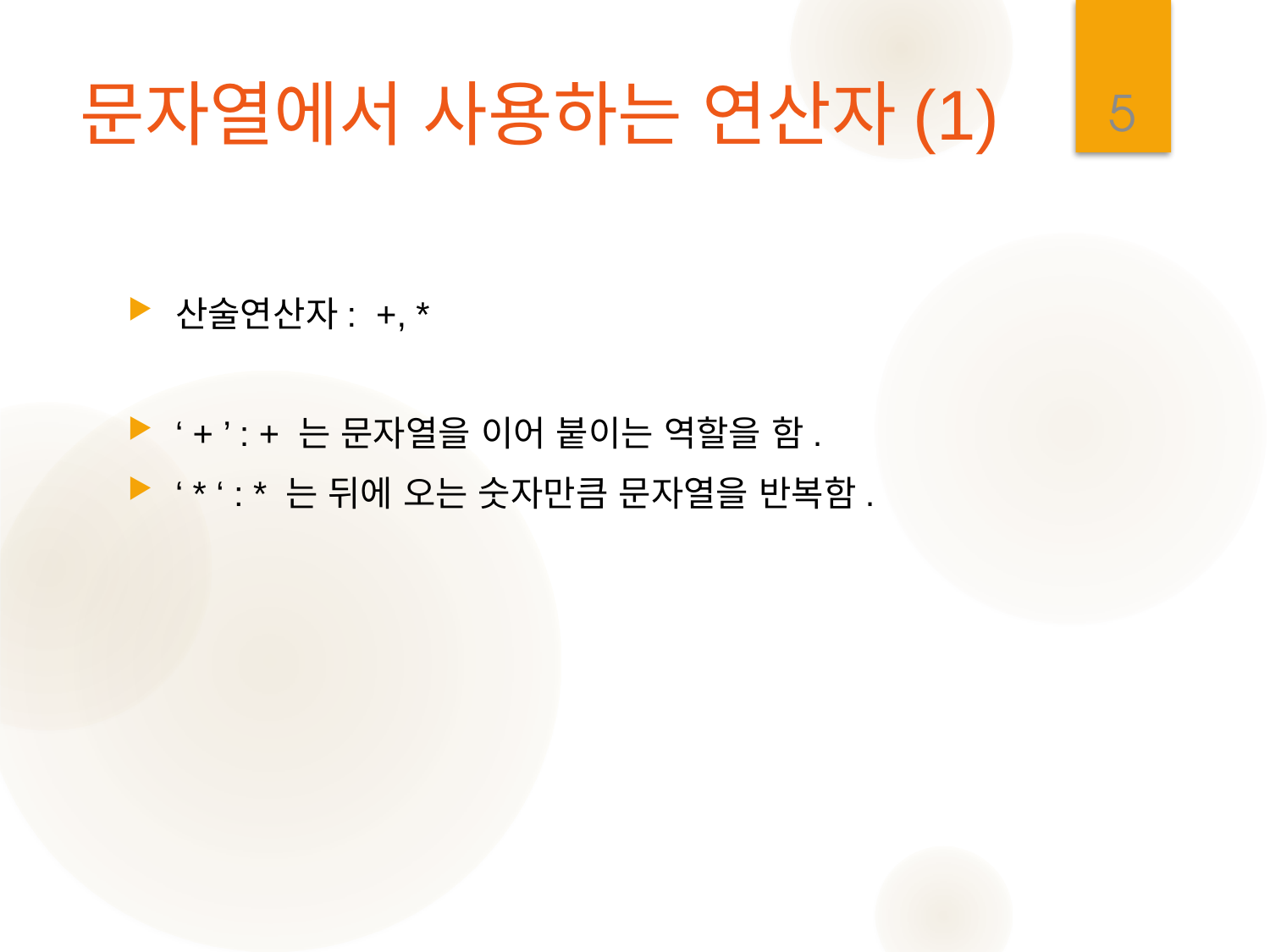

5
# 문자열에서 사용하는 연산자(1)

산술연산자:  +, *

‘ + ’ : + 는 문자열을 이어 붙이는 역할을 함.
‘ * ‘ : * 는 뒤에 오는 숫자만큼 문자열을 반복함.